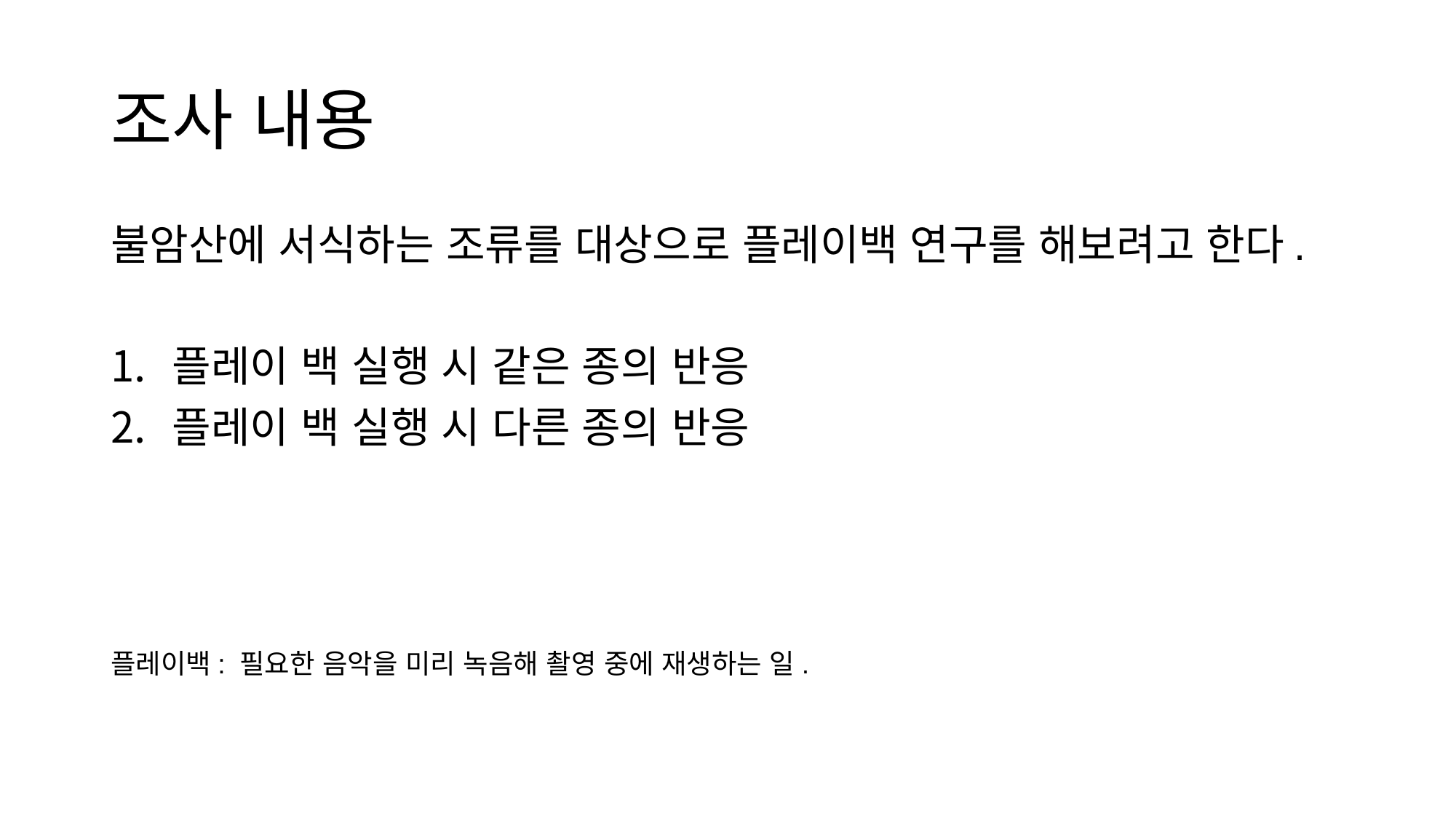

# 조사 내용
불암산에 서식하는 조류를 대상으로 플레이백 연구를 해보려고 한다.

플레이 백 실행 시 같은 종의 반응
플레이 백 실행 시 다른 종의 반응

플레이백: 필요한 음악을 미리 녹음해 촬영 중에 재생하는 일.